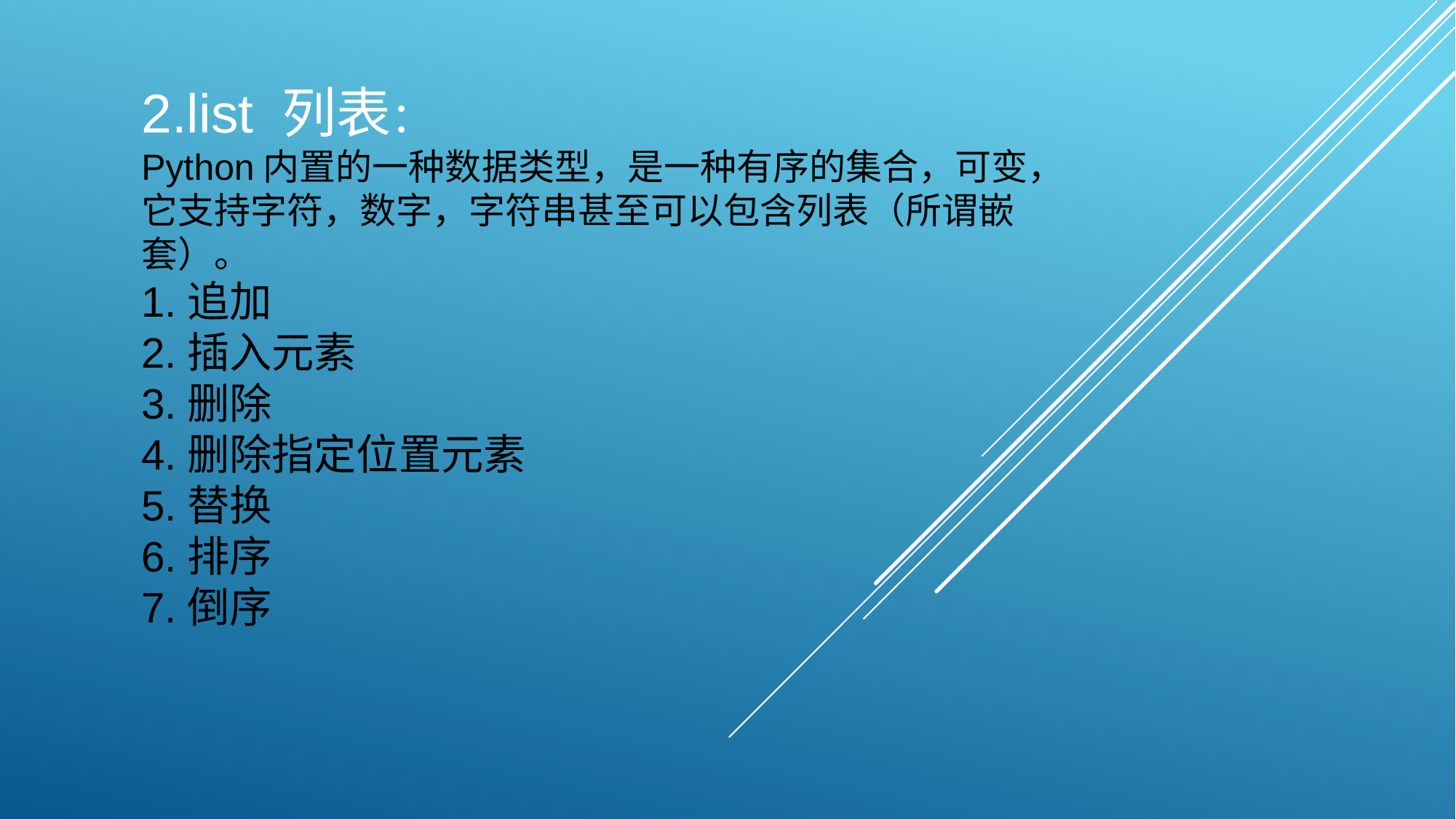

#
2.list 列表：
Python内置的一种数据类型，是一种有序的集合，可变，它支持字符，数字，字符串甚至可以包含列表（所谓嵌套）。
1.追加
2.插入元素
3.删除
4.删除指定位置元素
5.替换
6.排序
7.倒序